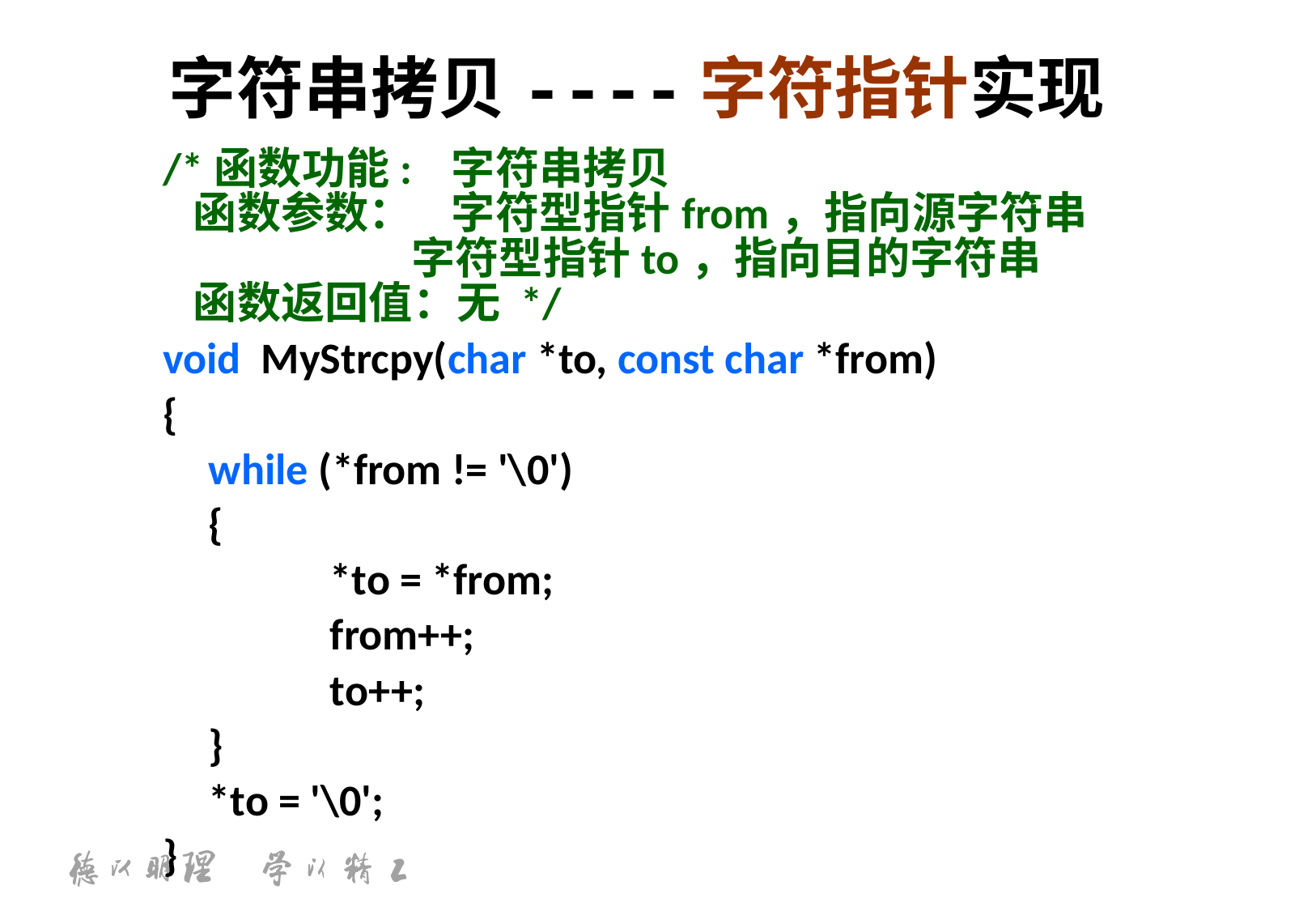

# 字符串拷贝----字符指针实现
/*函数功能:	字符串拷贝
  函数参数：	字符型指针from，指向源字符串
                        字符型指针to，指向目的字符串
  函数返回值：无 */
void  MyStrcpy(char *to, const char *from)
{
	while (*from != '\0')
	{
    		*to = *from;
	    	from++;
		to++;
	}
	*to = '\0';
}
106